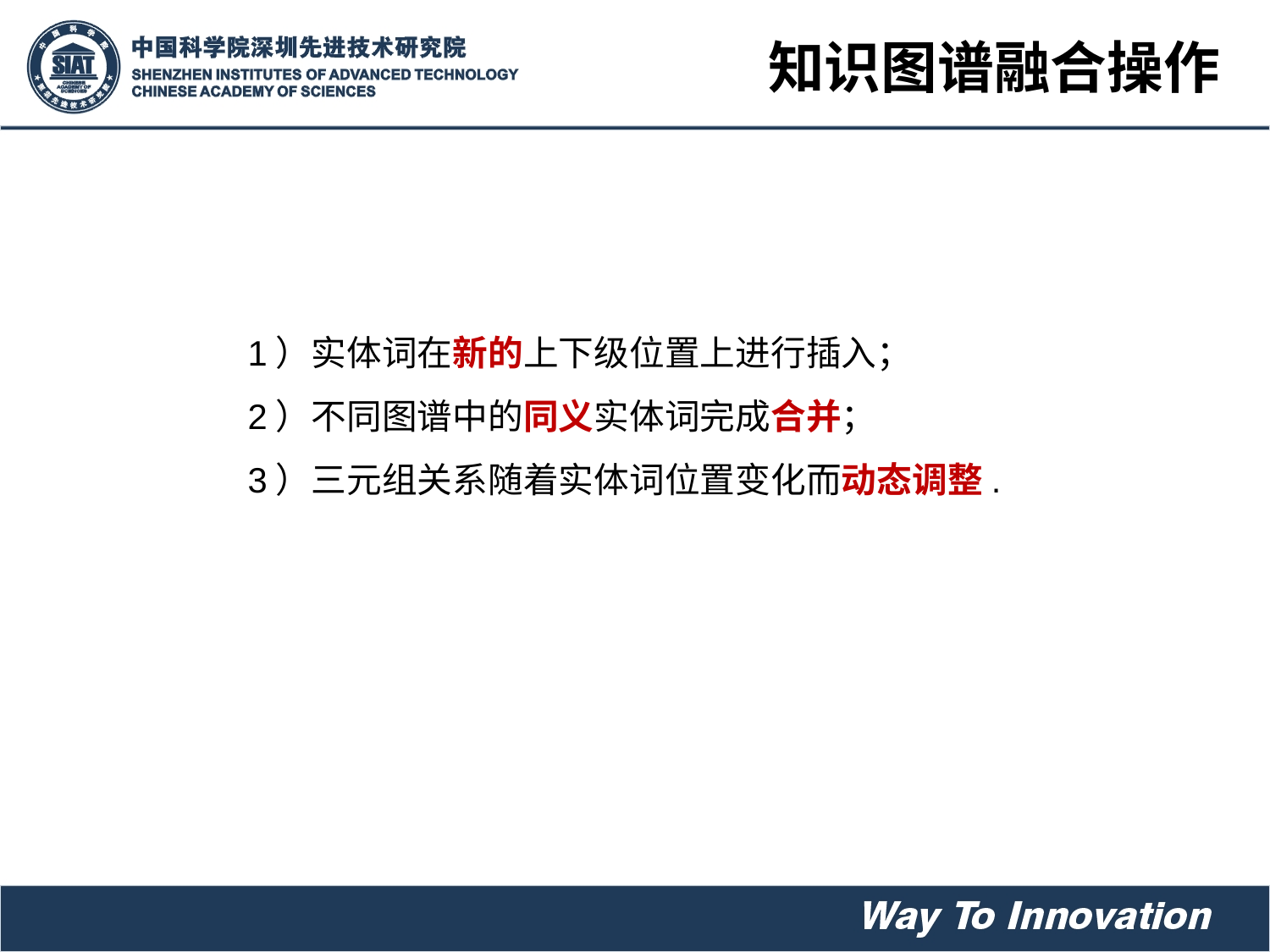

知识图谱融合操作
1）实体词在新的上下级位置上进行插入；
2）不同图谱中的同义实体词完成合并；
3）三元组关系随着实体词位置变化而动态调整.